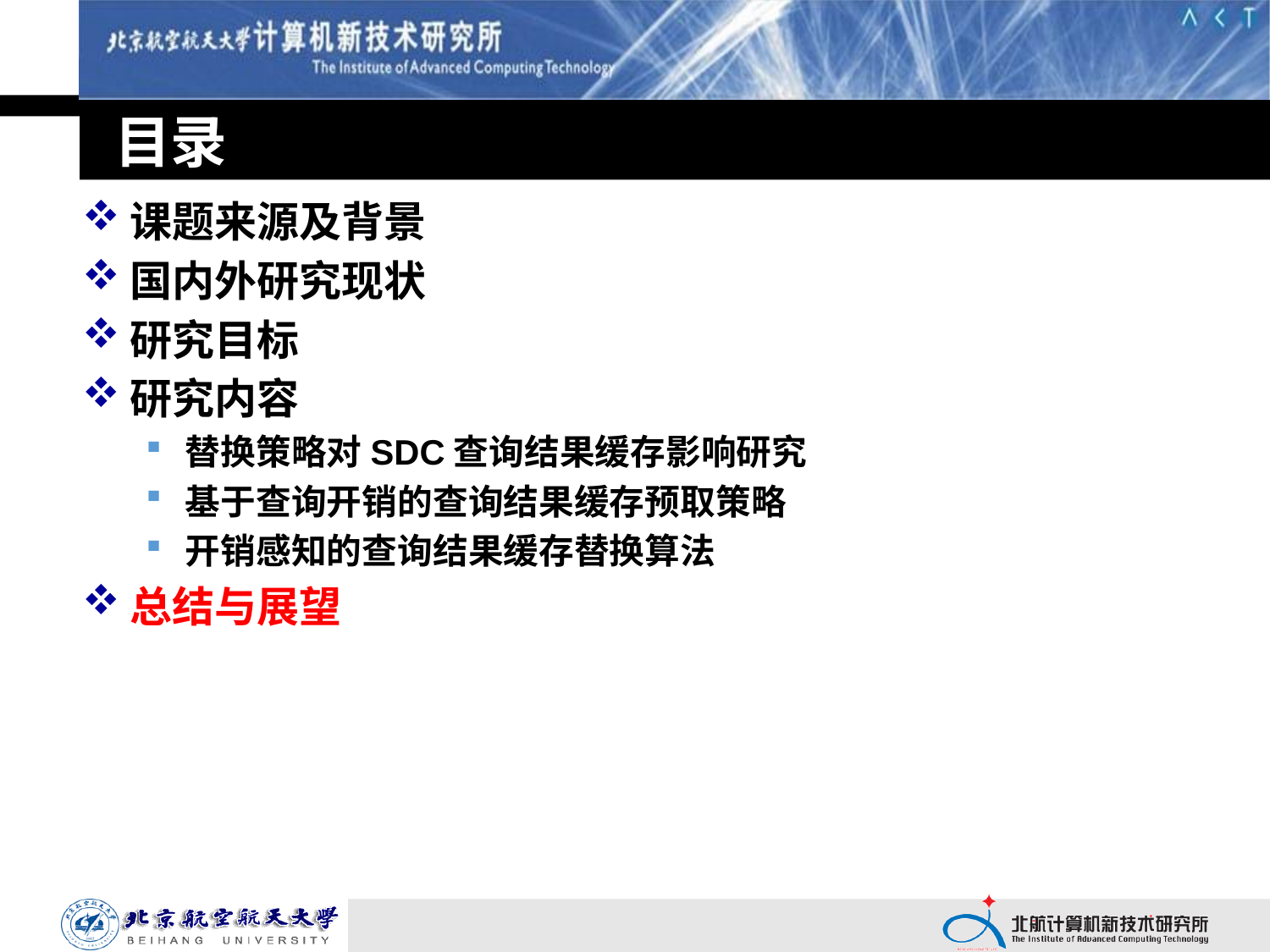

# 目录
课题来源及背景
国内外研究现状
研究目标
研究内容
替换策略对SDC查询结果缓存影响研究
基于查询开销的查询结果缓存预取策略
开销感知的查询结果缓存替换算法
总结与展望